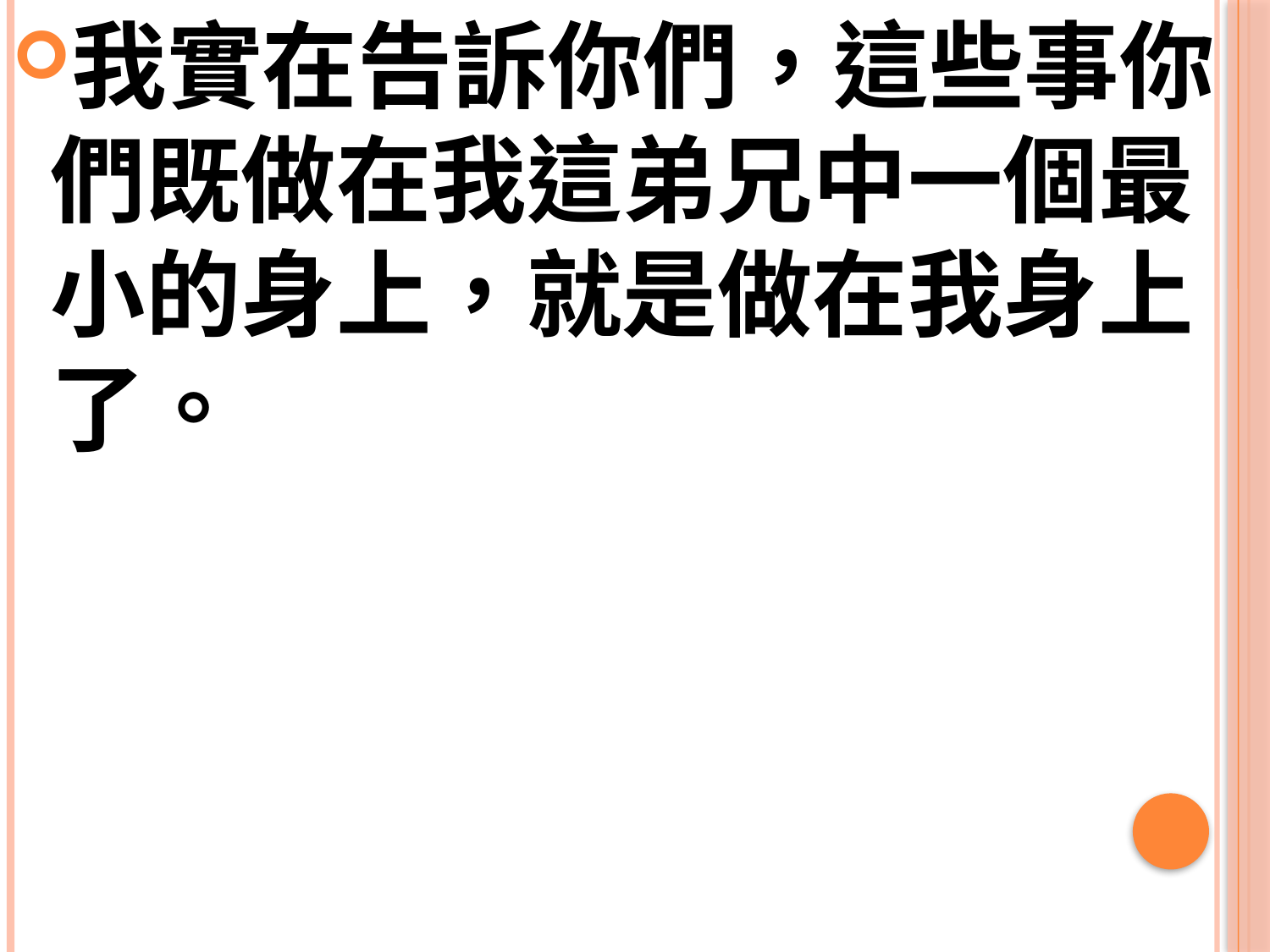

我實在告訴你們，這些事你們既做在我這弟兄中一個最小的身上，就是做在我身上了。